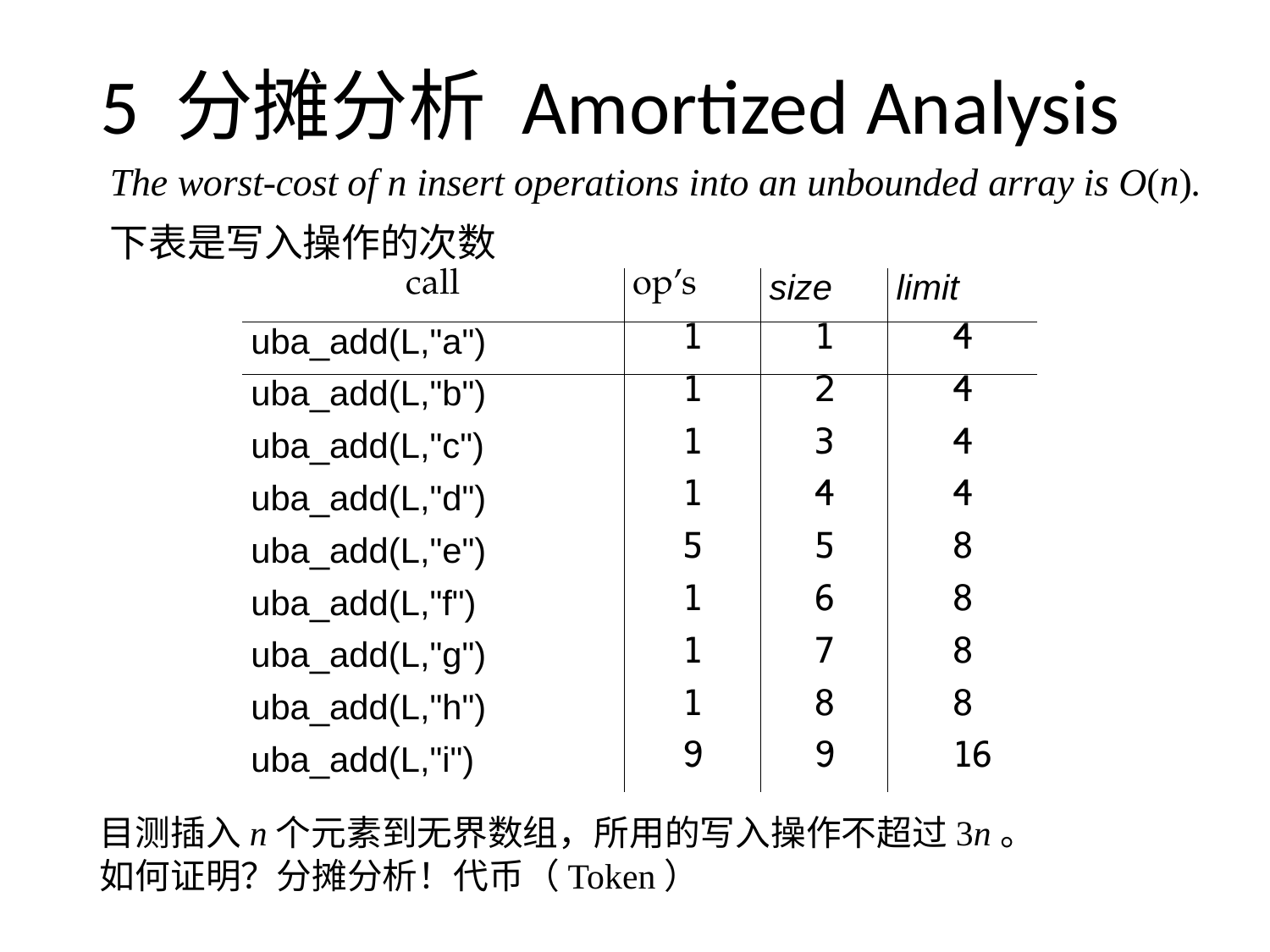

# 5 分摊分析 Amortized Analysis
The worst-cost of n insert operations into an unbounded array is O(n).
下表是写入操作的次数
| call | op’s | size | limit |
| --- | --- | --- | --- |
| uba\_add(L,"a") | 1 | 1 | 4 |
| uba\_add(L,"b") | 1 | 2 | 4 |
| uba\_add(L,"c") | 1 | 3 | 4 |
| uba\_add(L,"d") | 1 | 4 | 4 |
| uba\_add(L,"e") | 5 | 5 | 8 |
| uba\_add(L,"f") | 1 | 6 | 8 |
| uba\_add(L,"g") | 1 | 7 | 8 |
| uba\_add(L,"h") | 1 | 8 | 8 |
| uba\_add(L,"i") | 9 | 9 | 16 |
目测插入n个元素到无界数组，所用的写入操作不超过3n。
如何证明？分摊分析！代币（Token）